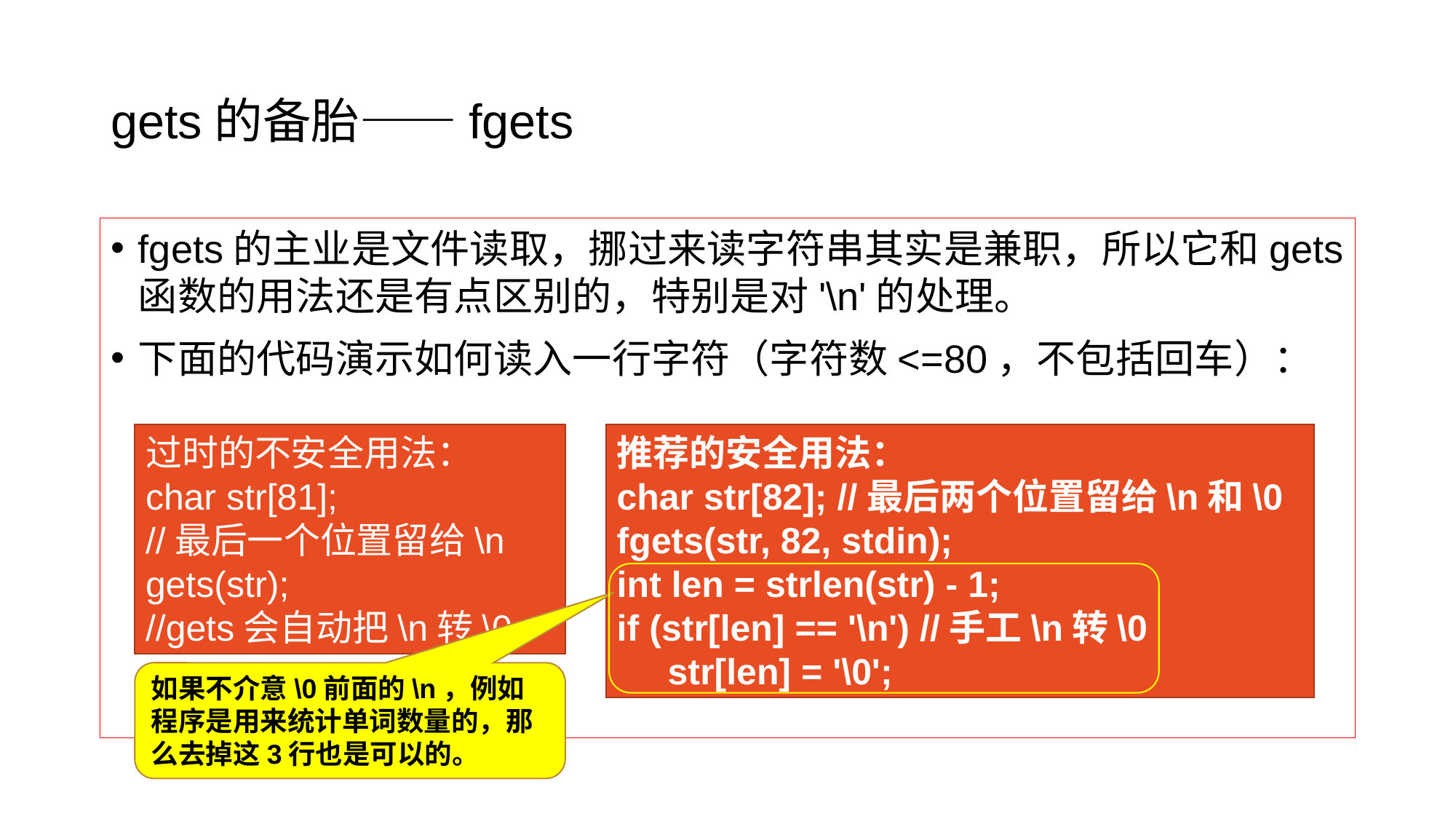

# gets的备胎——fgets
fgets的主业是文件读取，挪过来读字符串其实是兼职，所以它和gets函数的用法还是有点区别的，特别是对'\n'的处理。
下面的代码演示如何读入一行字符（字符数<=80，不包括回车）：

过时的不安全用法：
char str[81];
//最后一个位置留给\n
gets(str);
//gets会自动把\n转\0
推荐的安全用法：
char str[82]; //最后两个位置留给\n和\0
fgets(str, 82, stdin);
int len = strlen(str) - 1;
if (str[len] == '\n') //手工\n转\0
     str[len] = '\0';

如果不介意\0前面的\n，例如程序是用来统计单词数量的，那么去掉这3行也是可以的。